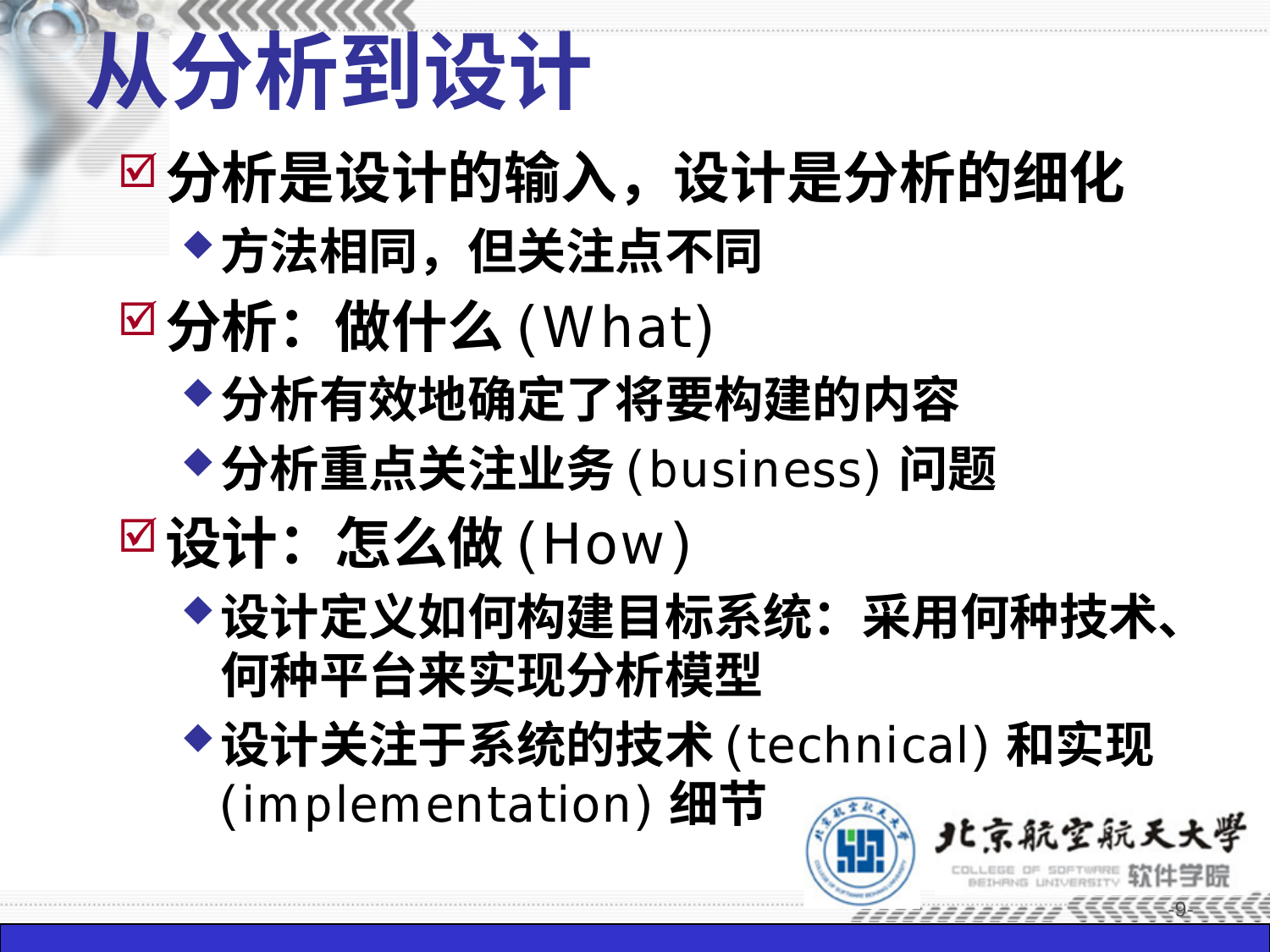

# 从分析到设计
分析是设计的输入，设计是分析的细化
方法相同，但关注点不同
分析：做什么(What)
分析有效地确定了将要构建的内容
分析重点关注业务(business)问题
设计：怎么做(How)
设计定义如何构建目标系统：采用何种技术、何种平台来实现分析模型
设计关注于系统的技术(technical)和实现(implementation)细节
-9-